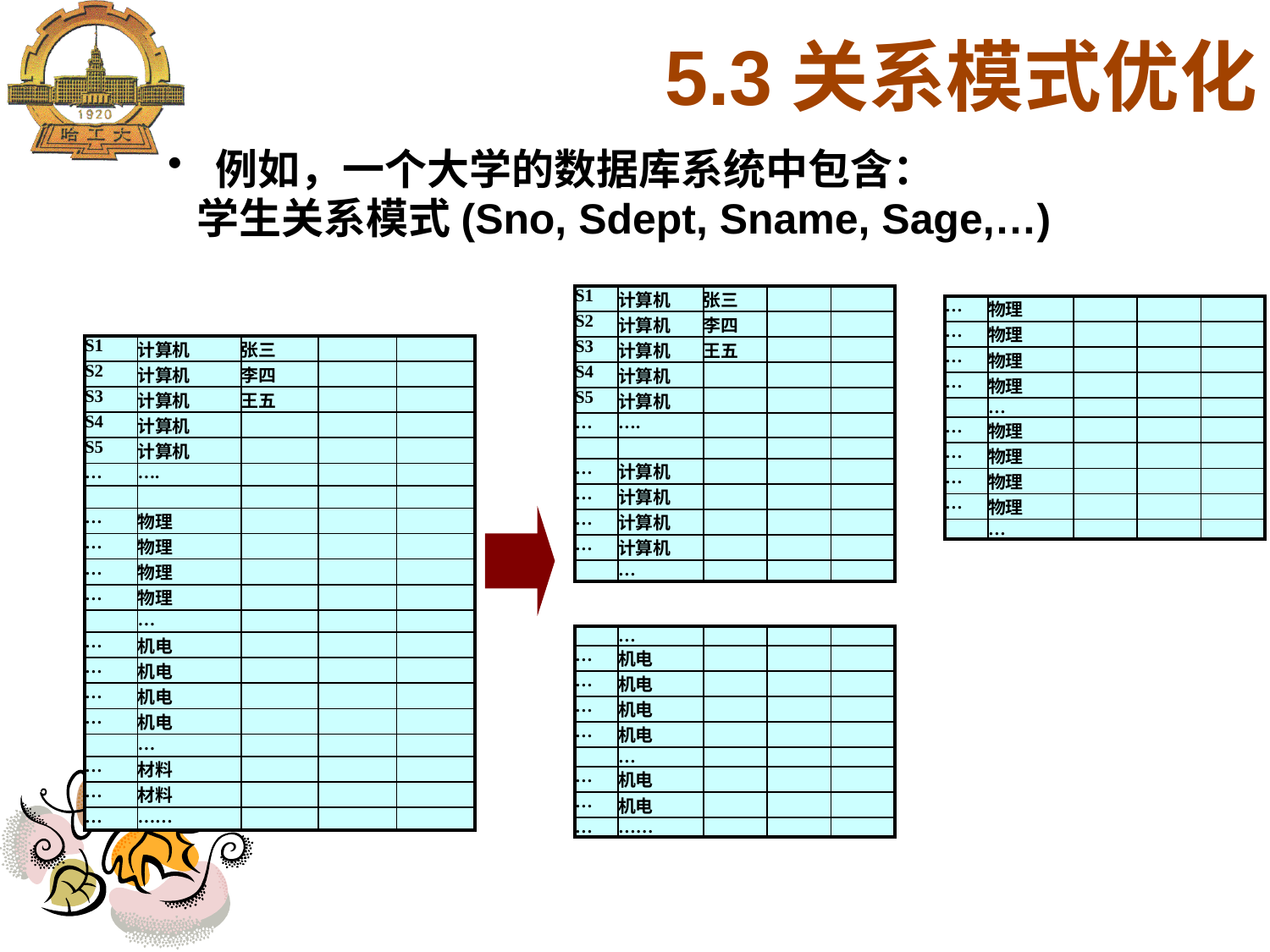

5.3关系模式优化
例如，一个大学的数据库系统中包含：
  学生关系模式(Sno, Sdept, Sname, Sage,…)
| S1 | 计算机 | 张三 |  |  |
| --- | --- | --- | --- | --- |
| S2 | 计算机 | 李四 |  |  |
| S3 | 计算机 | 王五 |  |  |
| S4 | 计算机 |  |  |  |
| S5 | 计算机 |  |  |  |
| … | …. |  |  |  |
|  |  |  |  |  |
| … | 计算机 |  |  |  |
| … | 计算机 |  |  |  |
| … | 计算机 |  |  |  |
| … | 计算机 |  |  |  |
|  | … |  |  |  |
| … | 物理 |  |  |  |
| --- | --- | --- | --- | --- |
| … | 物理 |  |  |  |
| … | 物理 |  |  |  |
| … | 物理 |  |  |  |
|  | … |  |  |  |
| … | 物理 |  |  |  |
| … | 物理 |  |  |  |
| … | 物理 |  |  |  |
| … | 物理 |  |  |  |
|  | … |  |  |  |
| S1 | 计算机 | 张三 |  |  |
| --- | --- | --- | --- | --- |
| S2 | 计算机 | 李四 |  |  |
| S3 | 计算机 | 王五 |  |  |
| S4 | 计算机 |  |  |  |
| S5 | 计算机 |  |  |  |
| … | …. |  |  |  |
|  |  |  |  |  |
| … | 物理 |  |  |  |
| … | 物理 |  |  |  |
| … | 物理 |  |  |  |
| … | 物理 |  |  |  |
|  | … |  |  |  |
| … | 机电 |  |  |  |
| … | 机电 |  |  |  |
| … | 机电 |  |  |  |
| … | 机电 |  |  |  |
|  | … |  |  |  |
| … | 材料 |  |  |  |
| … | 材料 |  |  |  |
| … | …… |  |  |  |

|  | … |  |  |  |
| --- | --- | --- | --- | --- |
| … | 机电 |  |  |  |
| … | 机电 |  |  |  |
| … | 机电 |  |  |  |
| … | 机电 |  |  |  |
|  | … |  |  |  |
| … | 机电 |  |  |  |
| … | 机电 |  |  |  |
| … | …… |  |  |  |